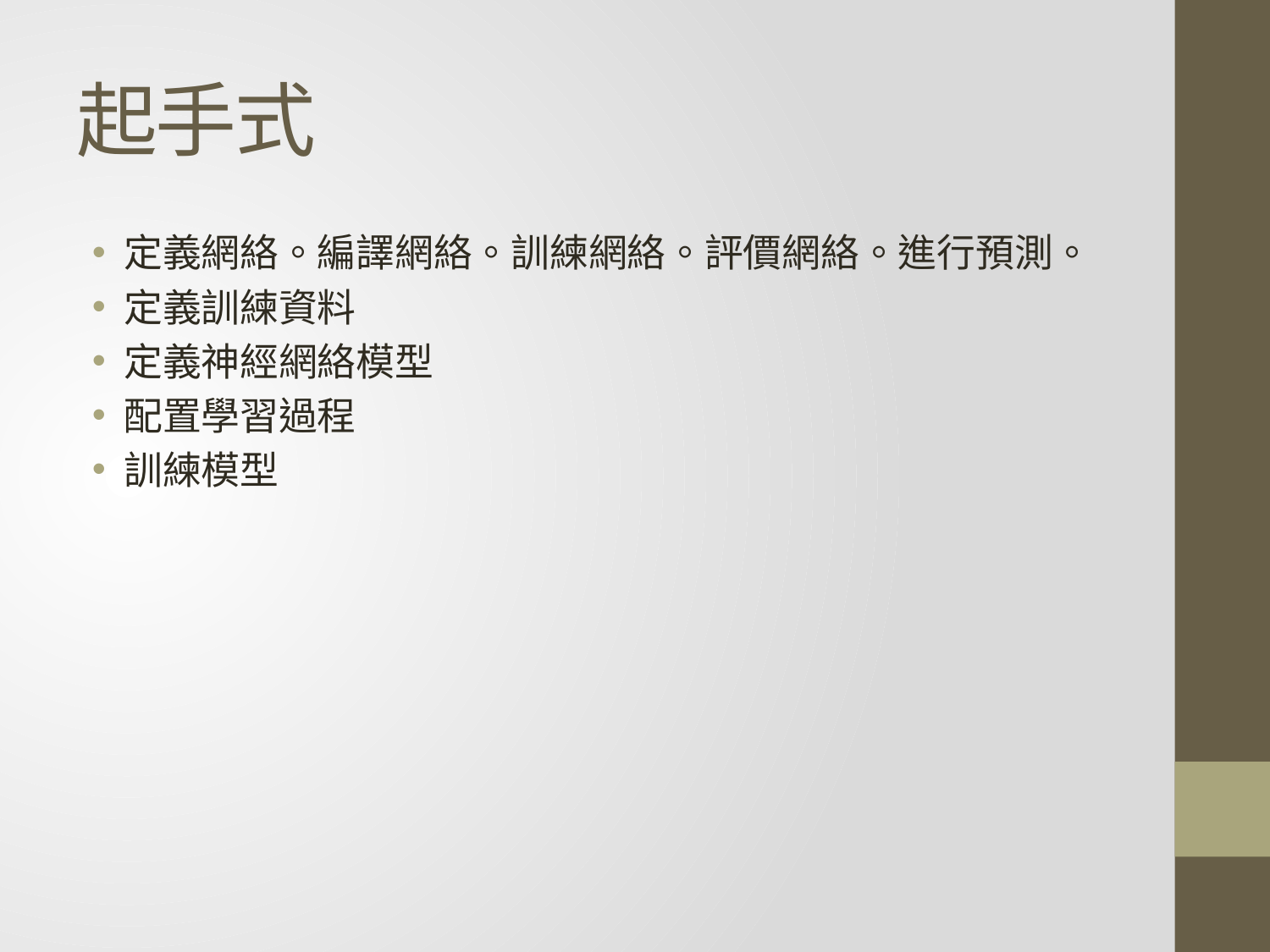

# 起手式
定義網絡。編譯網絡。訓練網絡。評價網絡。進行預測。
定義訓練資料
定義神經網絡模型
配置學習過程
訓練模型